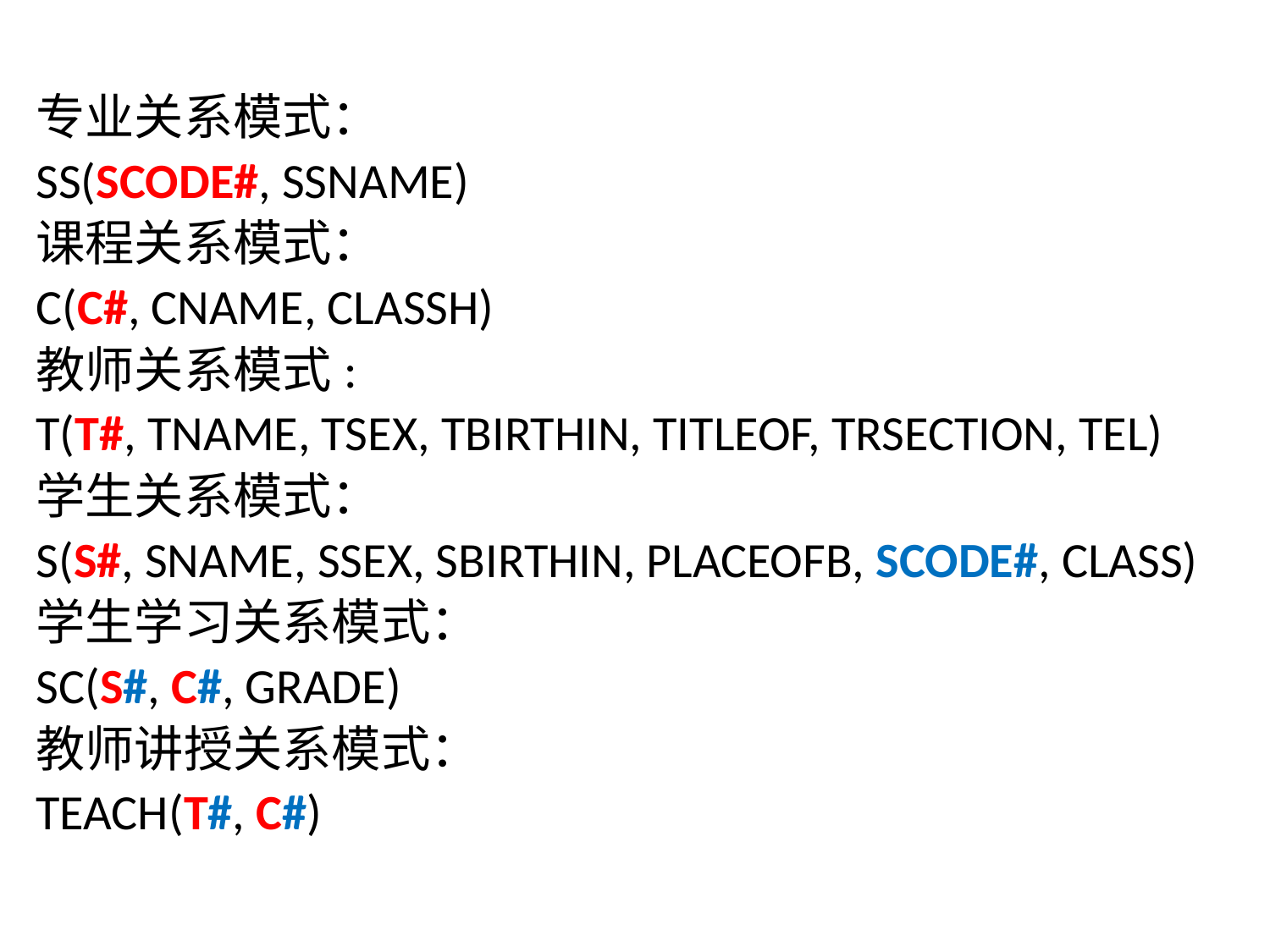

专业关系模式：
SS(SCODE#, SSNAME)
课程关系模式：
C(C#, CNAME, CLASSH)
教师关系模式:
T(T#, TNAME, TSEX, TBIRTHIN, TITLEOF, TRSECTION, TEL)
学生关系模式：
S(S#, SNAME, SSEX, SBIRTHIN, PLACEOFB, SCODE#, CLASS)
学生学习关系模式：
SC(S#, C#, GRADE)
教师讲授关系模式：
TEACH(T#, C#)